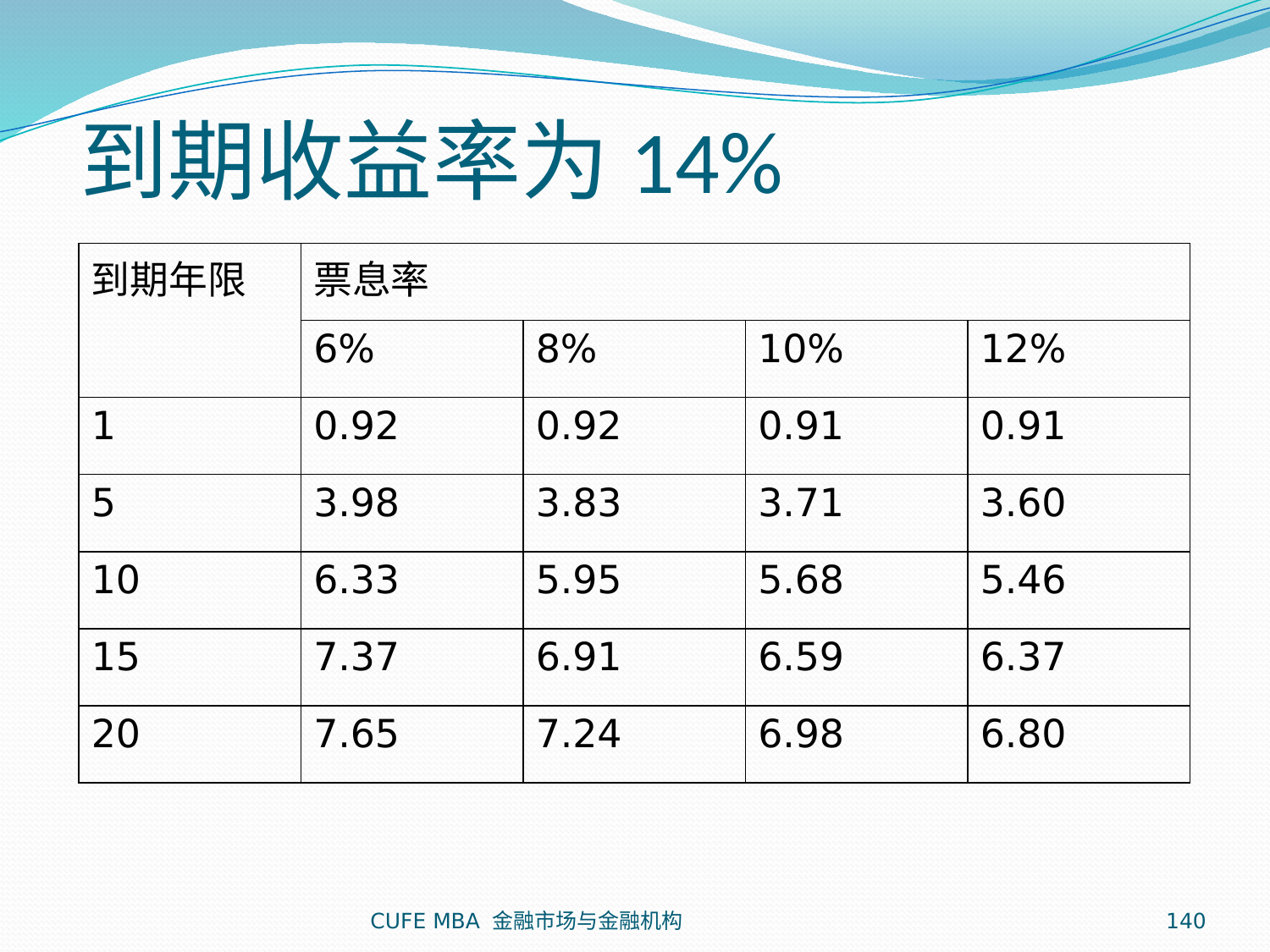

# 到期收益率为14%
| 到期年限 | 票息率 |  |  |  |
| --- | --- | --- | --- | --- |
|  | 6% | 8% | 10% | 12% |
| 1 | 0.92 | 0.92 | 0.91 | 0.91 |
| 5 | 3.98 | 3.83 | 3.71 | 3.60 |
| 10 | 6.33 | 5.95 | 5.68 | 5.46 |
| 15 | 7.37 | 6.91 | 6.59 | 6.37 |
| 20 | 7.65 | 7.24 | 6.98 | 6.80 |
CUFE MBA 金融市场与金融机构
140